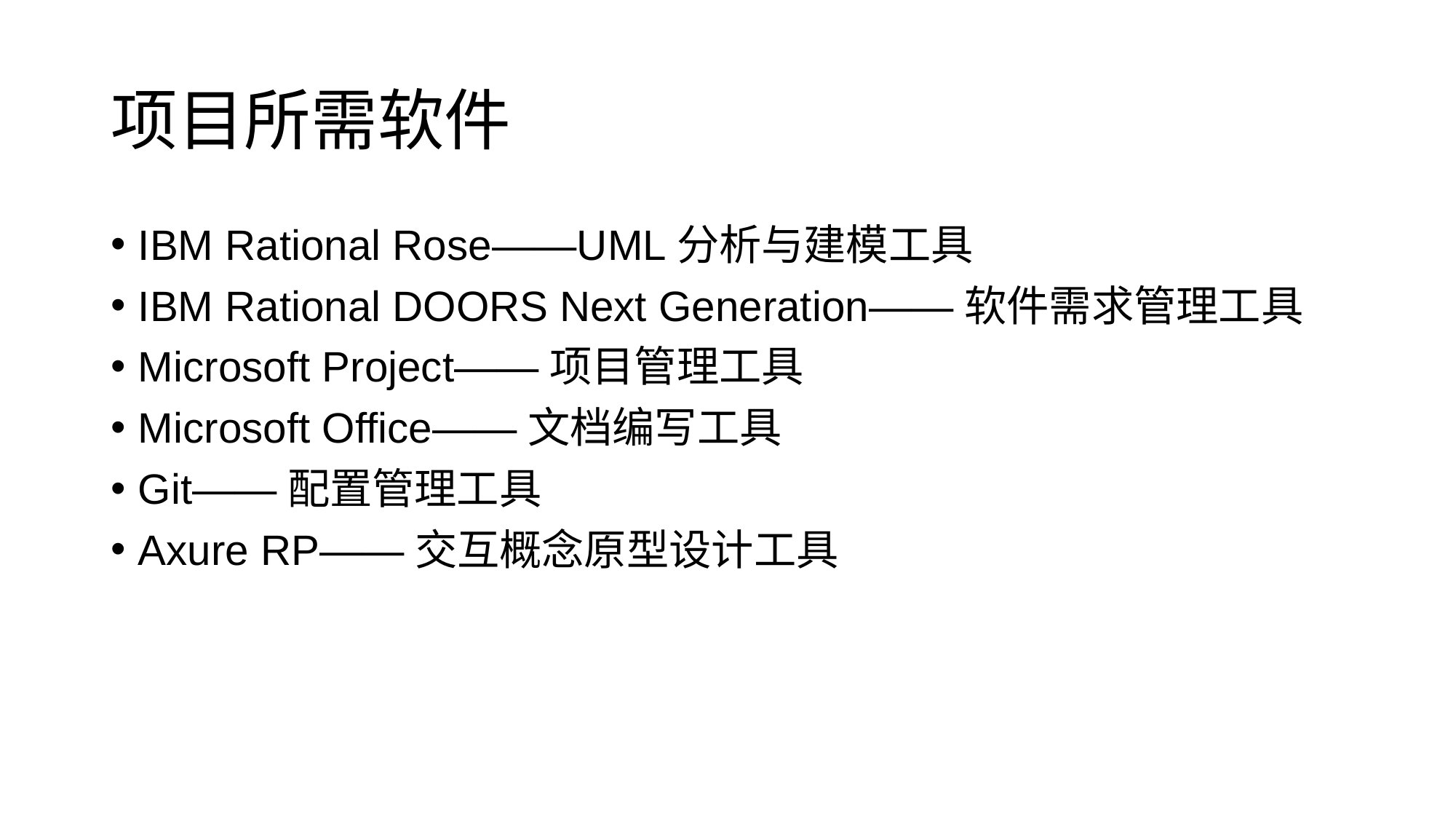

# 项目所需软件
IBM Rational Rose——UML分析与建模工具
IBM Rational DOORS Next Generation——软件需求管理工具
Microsoft Project——项目管理工具
Microsoft Office——文档编写工具
Git——配置管理工具
Axure RP——交互概念原型设计工具